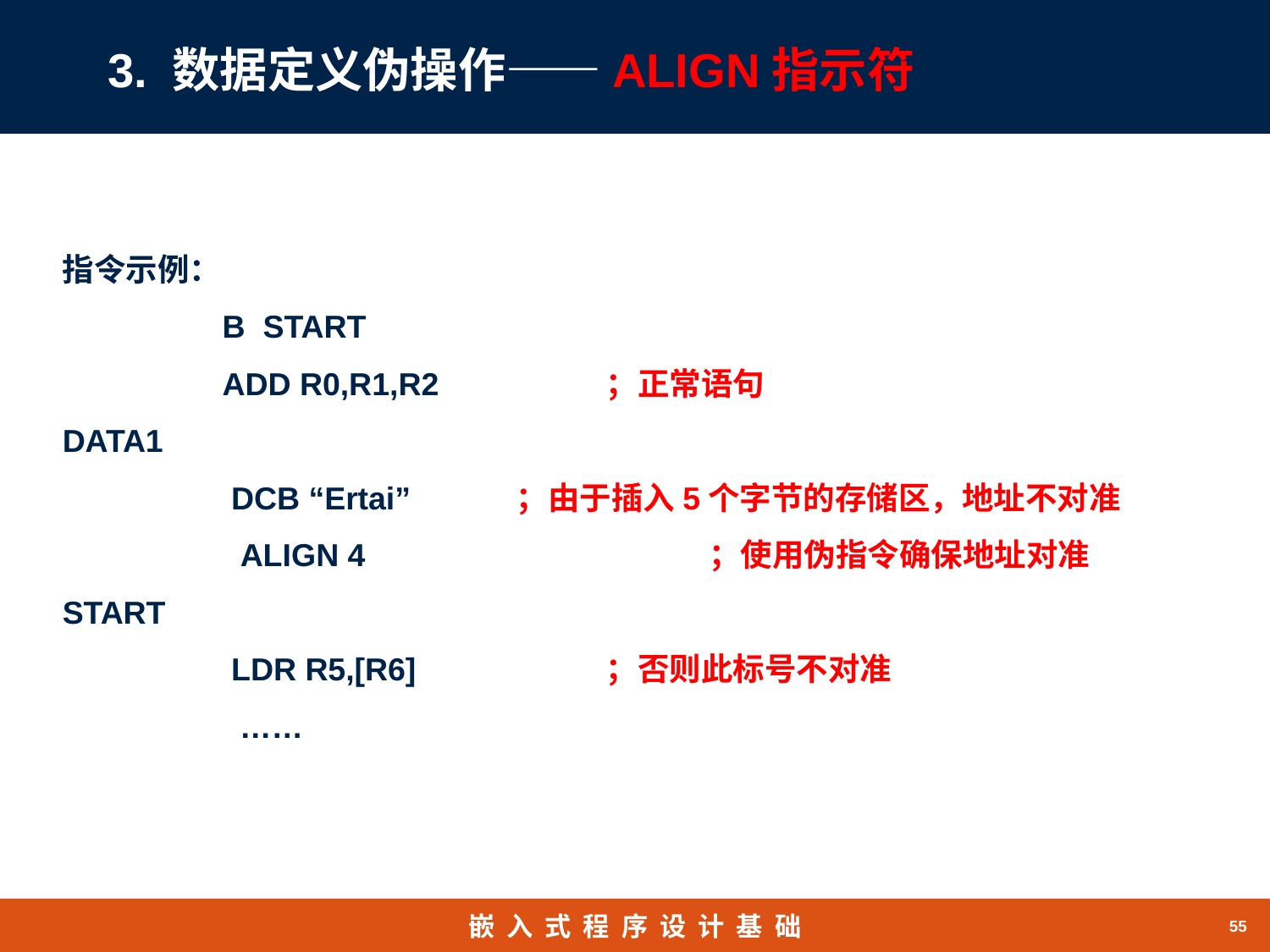

# 3. 数据定义伪操作——ALIGN指示符
指令示例：
                  B  START
                  ADD R0,R1,R2		；正常语句
DATA1
                   DCB “Ertai”           ；由于插入5个字节的存储区，地址不对准
                    ALIGN 4	                         ；使用伪指令确保地址对准
START
                   LDR R5,[R6]	            	；否则此标号不对准
                    ……